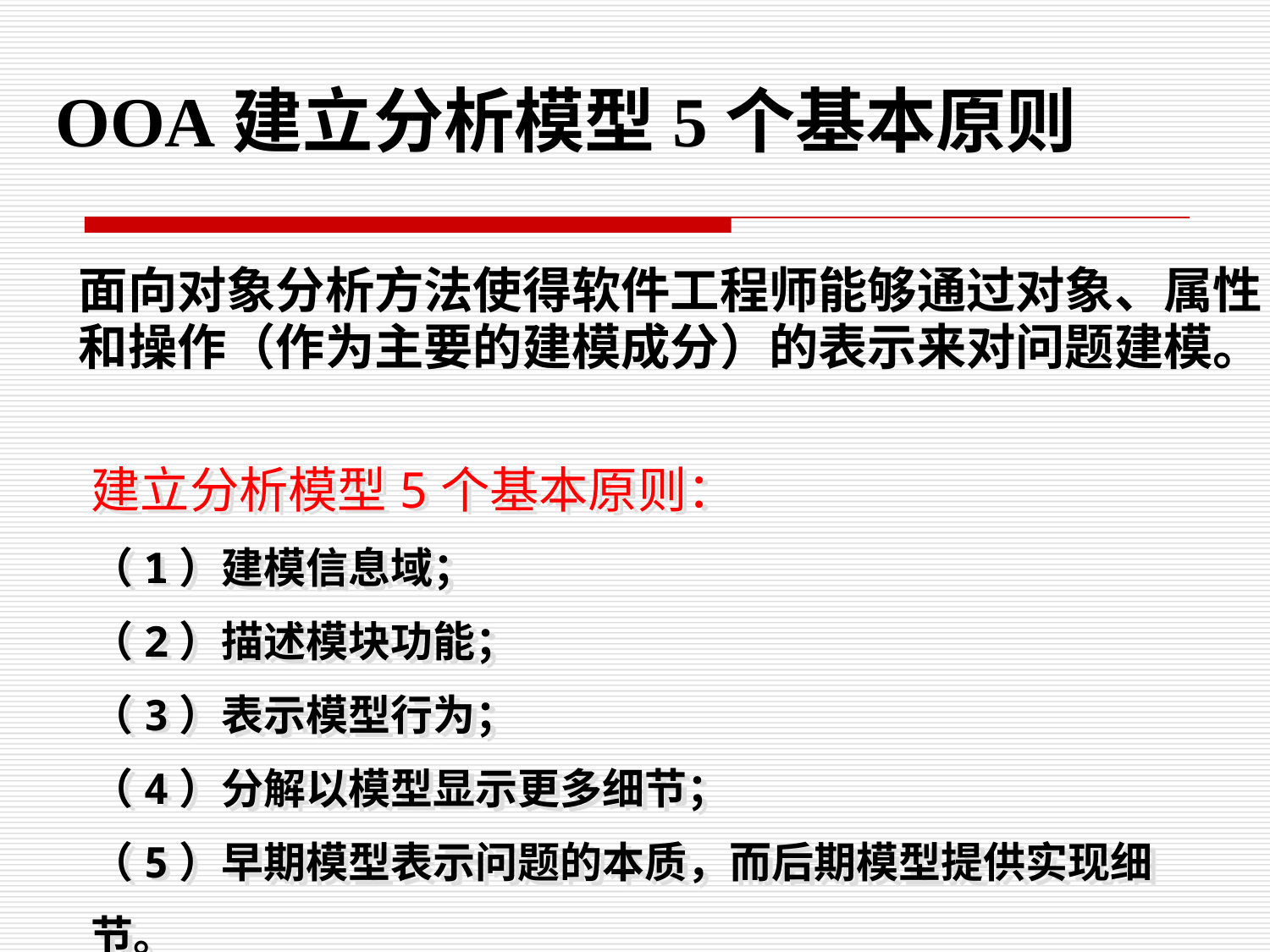

OOA建立分析模型5个基本原则
面向对象分析方法使得软件工程师能够通过对象、属性和操作（作为主要的建模成分）的表示来对问题建模。
建立分析模型5个基本原则：
（1）建模信息域；
（2）描述模块功能；
（3）表示模型行为；
（4）分解以模型显示更多细节；
（5）早期模型表示问题的本质，而后期模型提供实现细节。